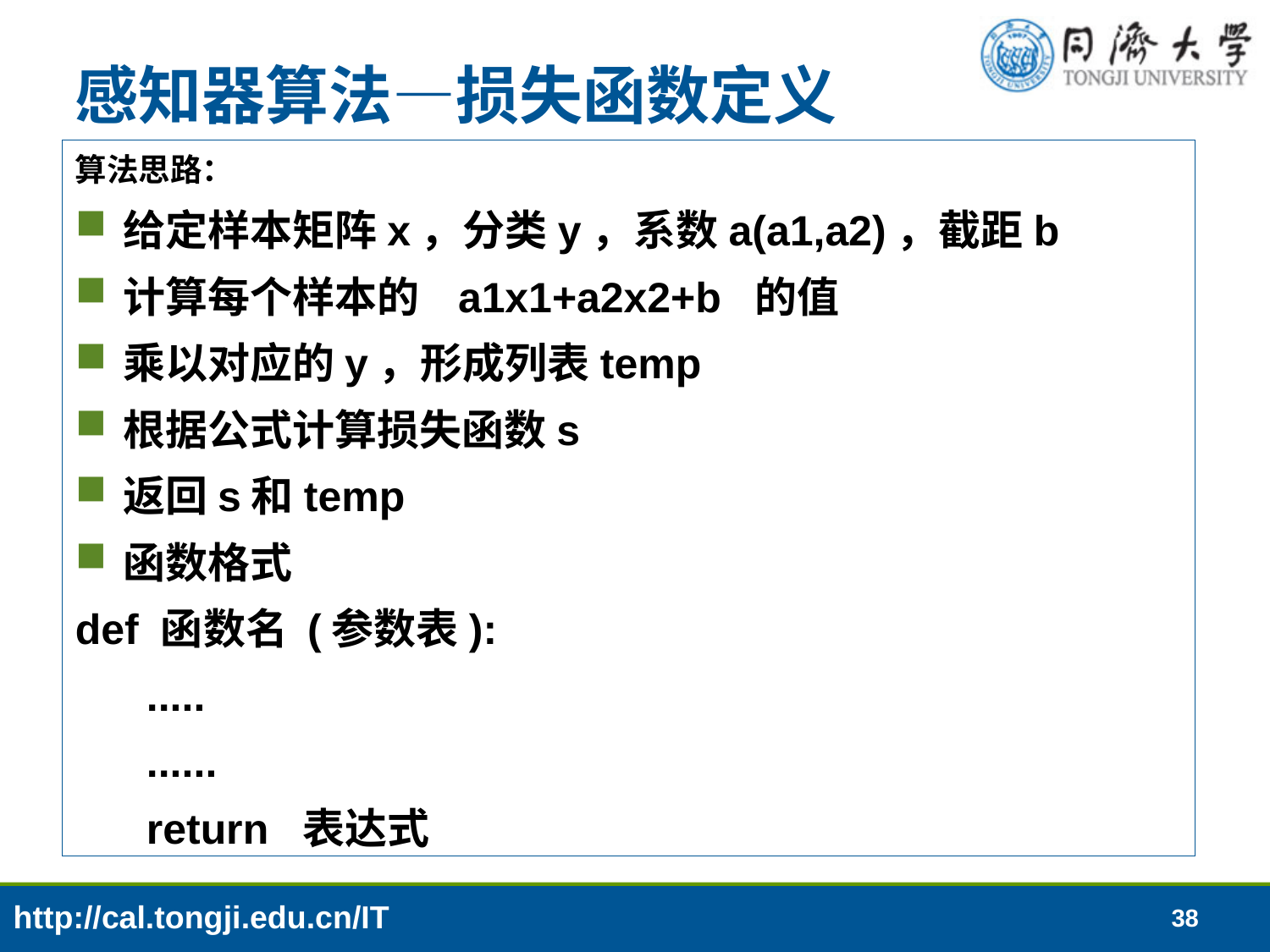

# 感知器算法—损失函数定义
算法思路：
给定样本矩阵x，分类y，系数a(a1,a2)，截距b
计算每个样本的   a1x1+a2x2+b  的值
乘以对应的y，形成列表temp
根据公式计算损失函数s
返回s和temp
函数格式
def 函数名 (参数表):
      .....
      ......
      return  表达式